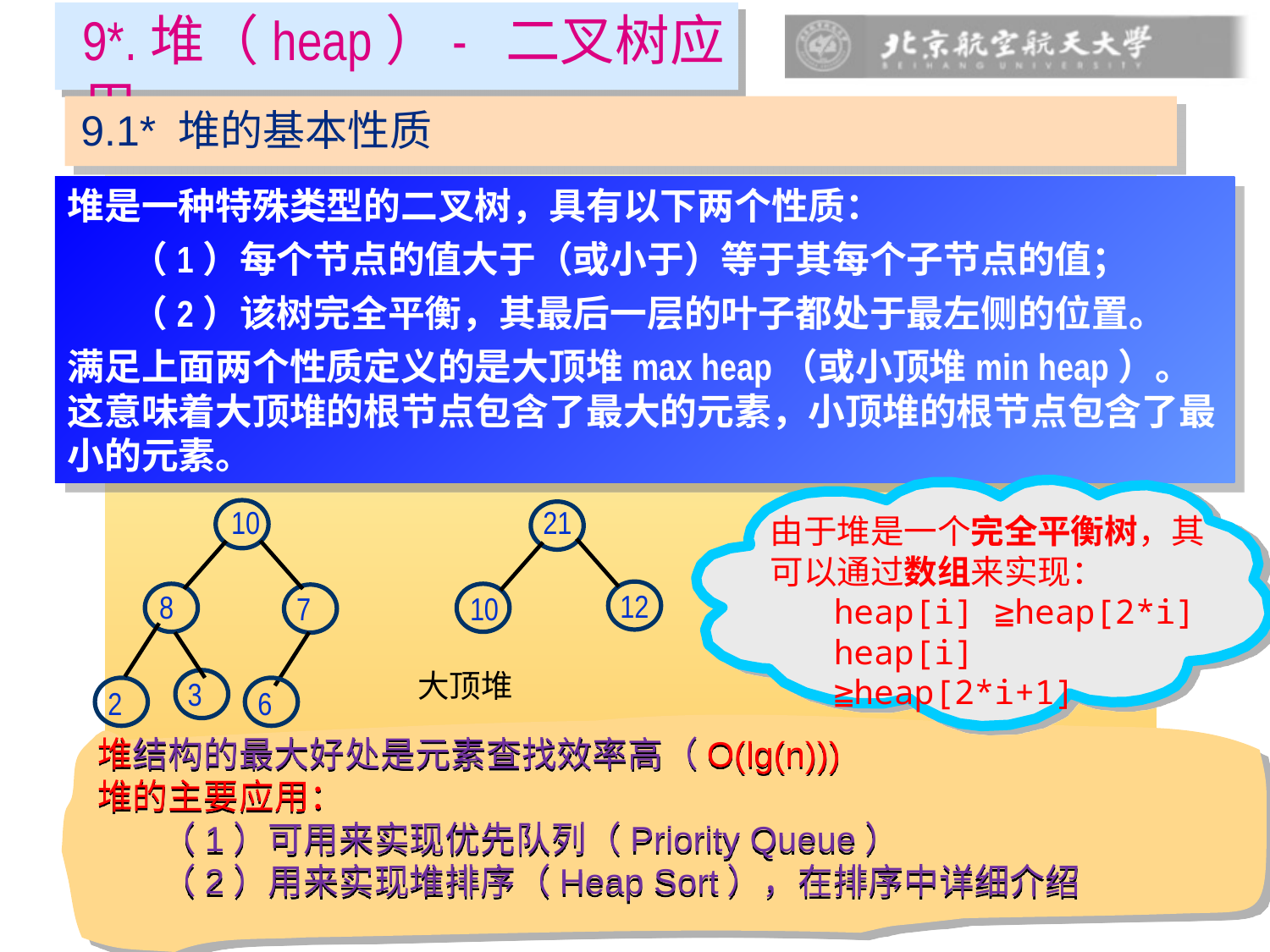

9*.堆（heap）-  二叉树应用

9.1* 堆的基本性质
堆是一种特殊类型的二叉树，具有以下两个性质：
（1）每个节点的值大于（或小于）等于其每个子节点的值；
（2）该树完全平衡，其最后一层的叶子都处于最左侧的位置。
满足上面两个性质定义的是大顶堆max heap（或小顶堆min heap）。这意味着大顶堆的根节点包含了最大的元素，小顶堆的根节点包含了最小的元素。

由于堆是一个完全平衡树，其可以通过数组来实现：
heap[i] ≧heap[2*i]
heap[i] ≧heap[2*i+1]
10
21

12
8

7
10

大顶堆
3

2

6

堆结构的最大好处是元素查找效率高（O(lg(n)))
堆的主要应用：
（1）可用来实现优先队列（Priority Queue）
（2）用来实现堆排序（Heap Sort），在排序中详细介绍